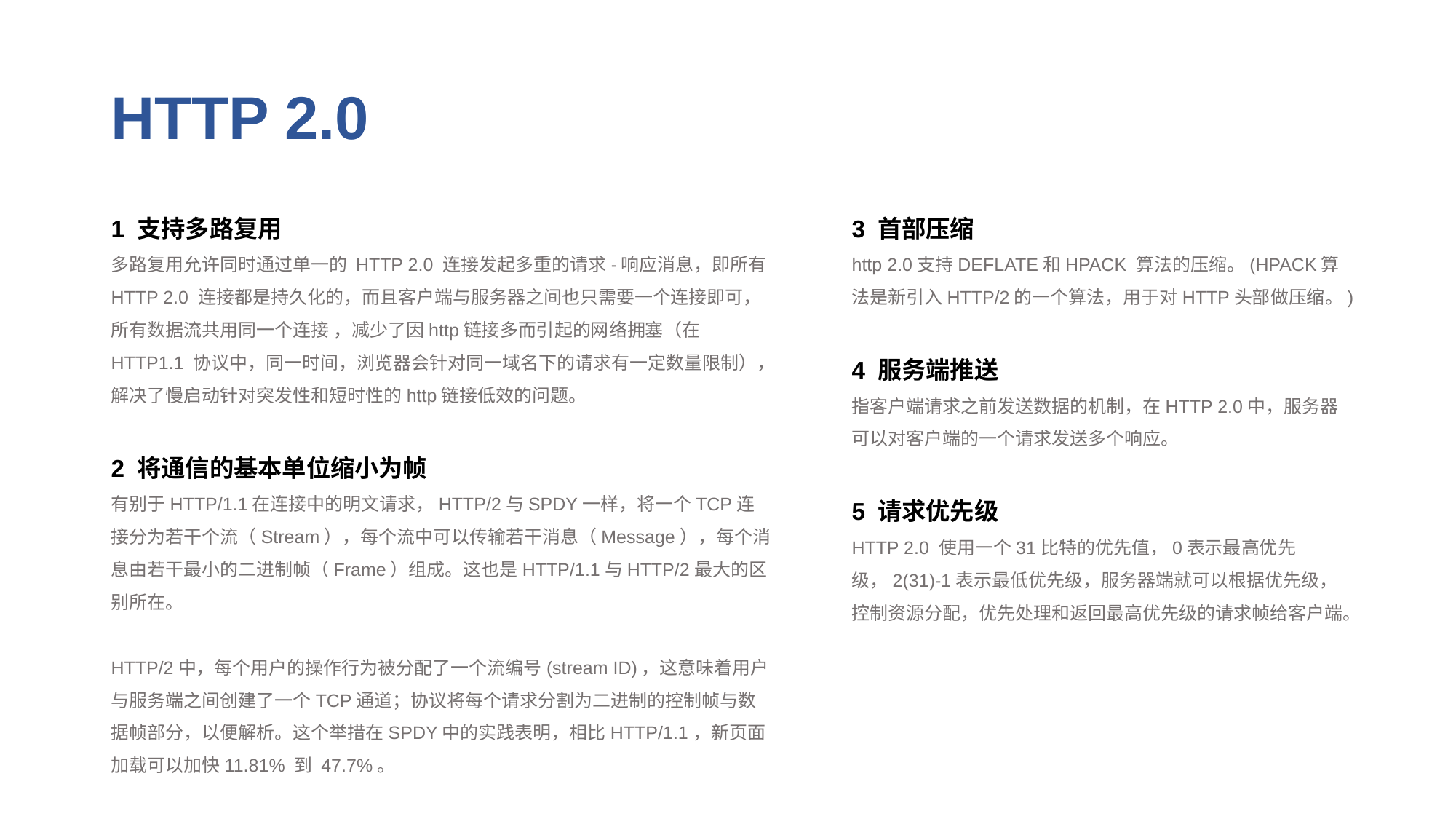

HTTP 2.0
1 支持多路复用
多路复用允许同时通过单一的 HTTP 2.0 连接发起多重的请求-响应消息，即所有HTTP 2.0 连接都是持久化的，而且客户端与服务器之间也只需要一个连接即可，所有数据流共用同一个连接 ，减少了因http链接多而引起的网络拥塞（在 HTTP1.1 协议中，同一时间，浏览器会针对同一域名下的请求有一定数量限制），解决了慢启动针对突发性和短时性的http链接低效的问题。

2 将通信的基本单位缩小为帧
有别于HTTP/1.1在连接中的明文请求，HTTP/2与SPDY一样，将一个TCP连接分为若干个流（Stream），每个流中可以传输若干消息（Message），每个消息由若干最小的二进制帧（Frame）组成。这也是HTTP/1.1与HTTP/2最大的区别所在。

HTTP/2中，每个用户的操作行为被分配了一个流编号(stream ID)，这意味着用户与服务端之间创建了一个TCP通道；协议将每个请求分割为二进制的控制帧与数据帧部分，以便解析。这个举措在SPDY中的实践表明，相比HTTP/1.1，新页面加载可以加快11.81% 到 47.7%。
3 首部压缩
http 2.0支持DEFLATE和HPACK 算法的压缩。(HPACK算法是新引入HTTP/2的一个算法，用于对HTTP头部做压缩。)

4 服务端推送
指客户端请求之前发送数据的机制，在HTTP 2.0中，服务器可以对客户端的一个请求发送多个响应。

5 请求优先级
HTTP 2.0 使用一个31比特的优先值，0表示最高优先级，2(31)-1表示最低优先级，服务器端就可以根据优先级，控制资源分配，优先处理和返回最高优先级的请求帧给客户端。